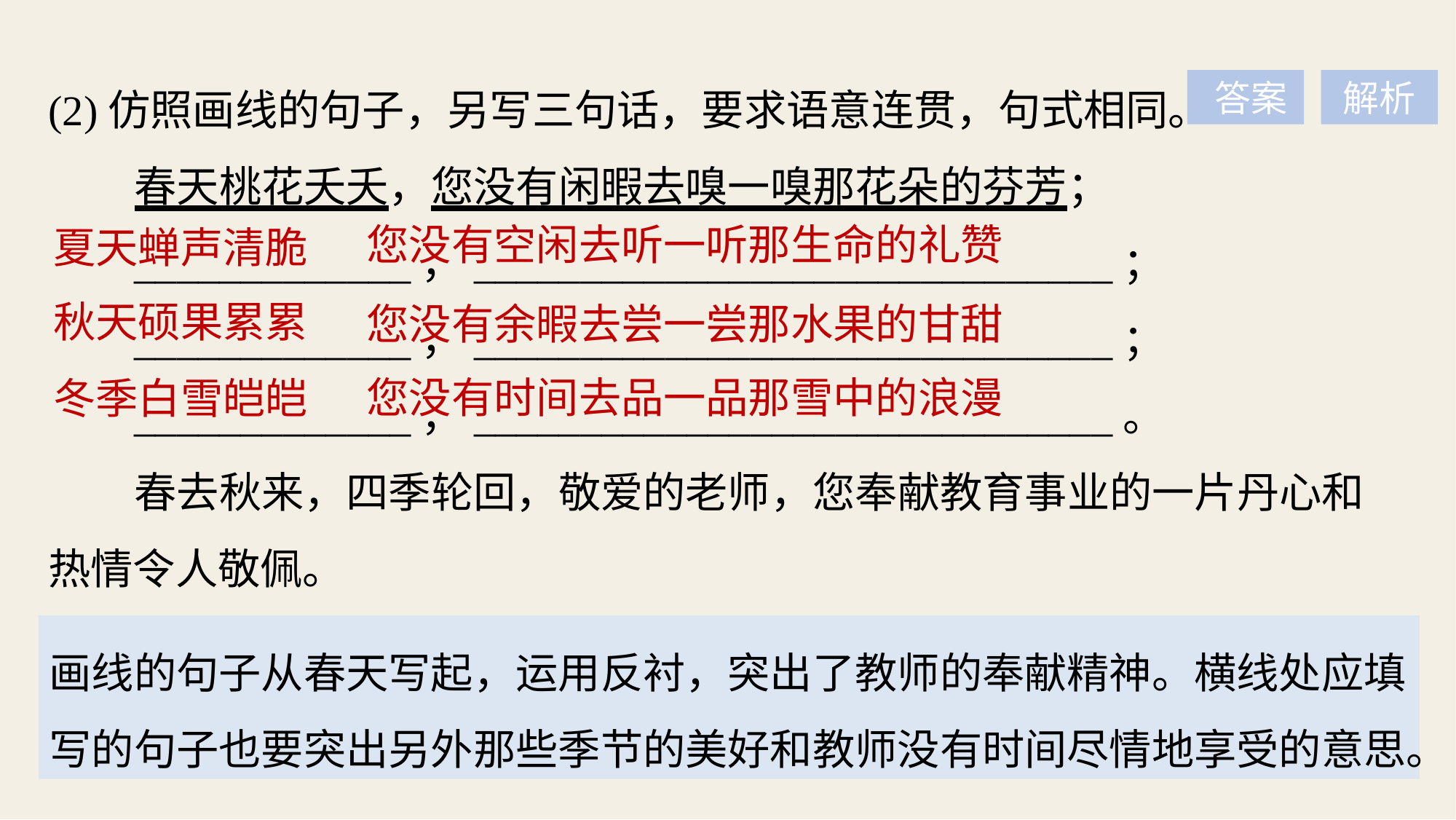

(2)仿照画线的句子，另写三句话，要求语意连贯，句式相同。
春天桃花夭夭，您没有闲暇去嗅一嗅那花朵的芬芳；
_____________，______________________________；
_____________，______________________________；
_____________，______________________________。
春去秋来，四季轮回，敬爱的老师，您奉献教育事业的一片丹心和热情令人敬佩。
 答案
解析
您没有空闲去听一听那生命的礼赞
夏天蝉声清脆
秋天硕果累累
您没有余暇去尝一尝那水果的甘甜
您没有时间去品一品那雪中的浪漫
冬季白雪皑皑
画线的句子从春天写起，运用反衬，突出了教师的奉献精神。横线处应填写的句子也要突出另外那些季节的美好和教师没有时间尽情地享受的意思。